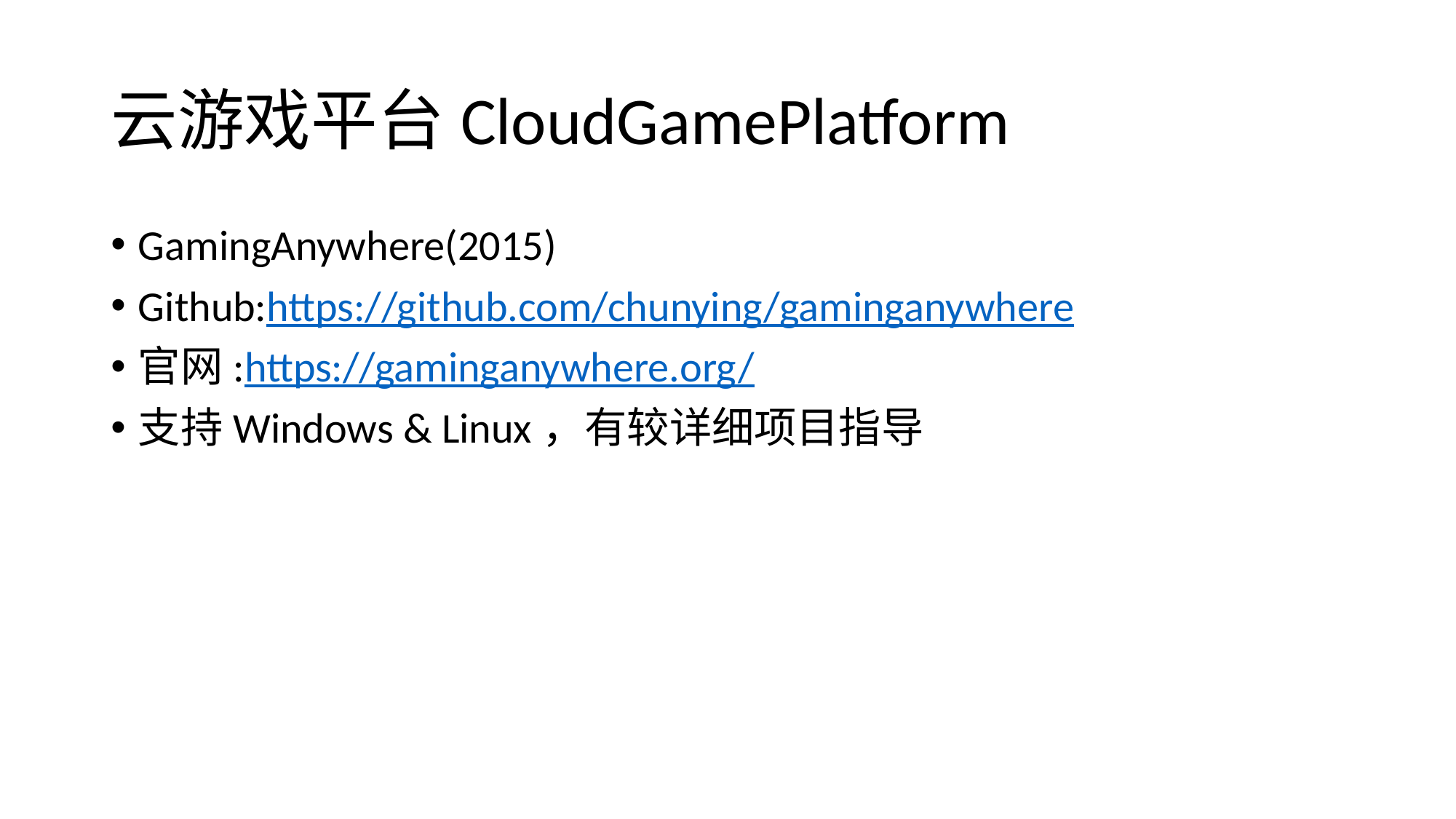

# 云游戏平台CloudGamePlatform
GamingAnywhere(2015)
Github:https://github.com/chunying/gaminganywhere
官网:https://gaminganywhere.org/
支持Windows & Linux，有较详细项目指导